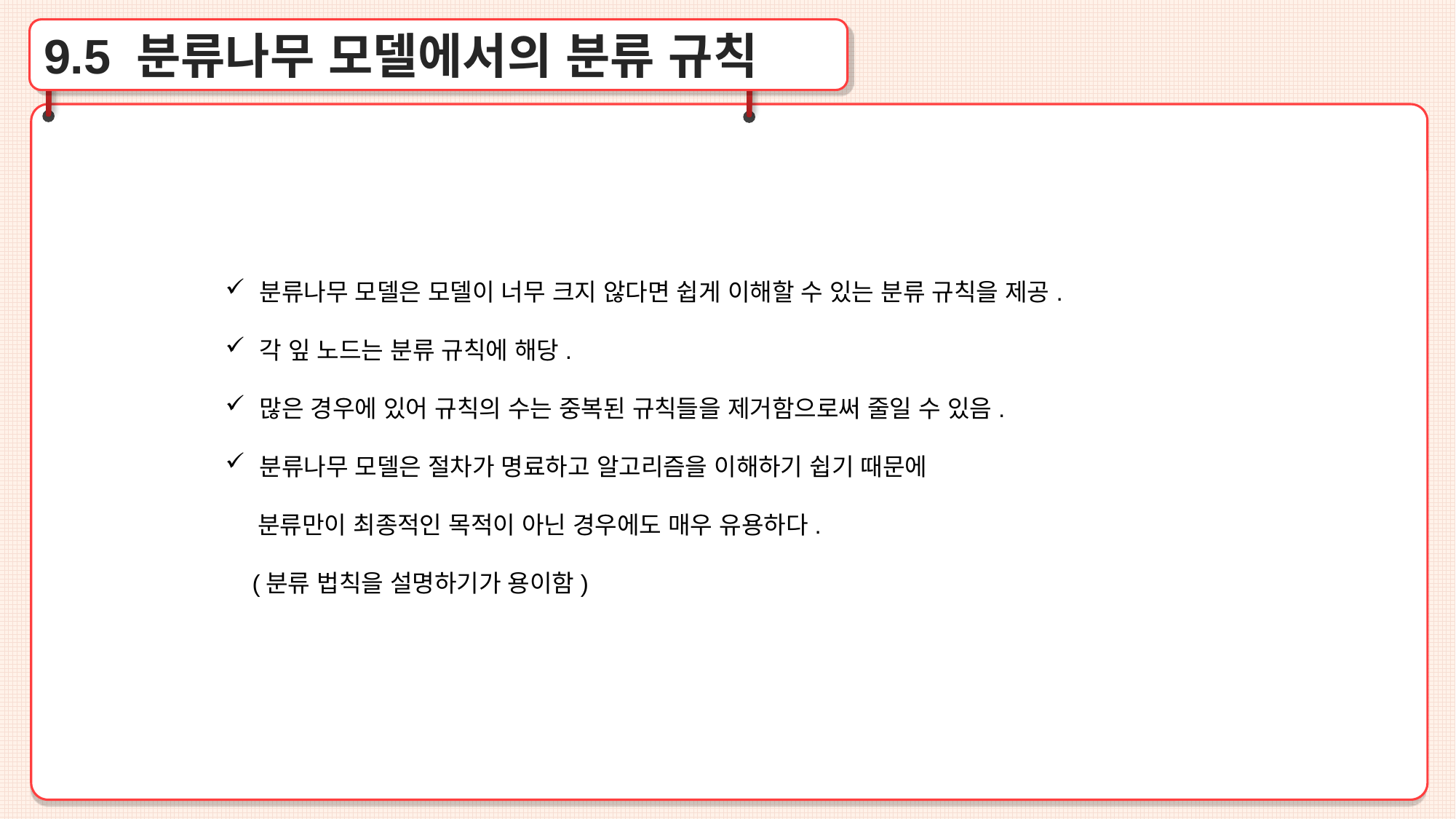

9.5 분류나무 모델에서의 분류 규칙

분류나무 모델은 모델이 너무 크지 않다면 쉽게 이해할 수 있는 분류 규칙을 제공.
각 잎 노드는 분류 규칙에 해당.
많은 경우에 있어 규칙의 수는 중복된 규칙들을 제거함으로써 줄일 수 있음.
분류나무 모델은 절차가 명료하고 알고리즘을 이해하기 쉽기 때문에
    분류만이 최종적인 목적이 아닌 경우에도 매우 유용하다.
    (분류 법칙을 설명하기가 용이함)